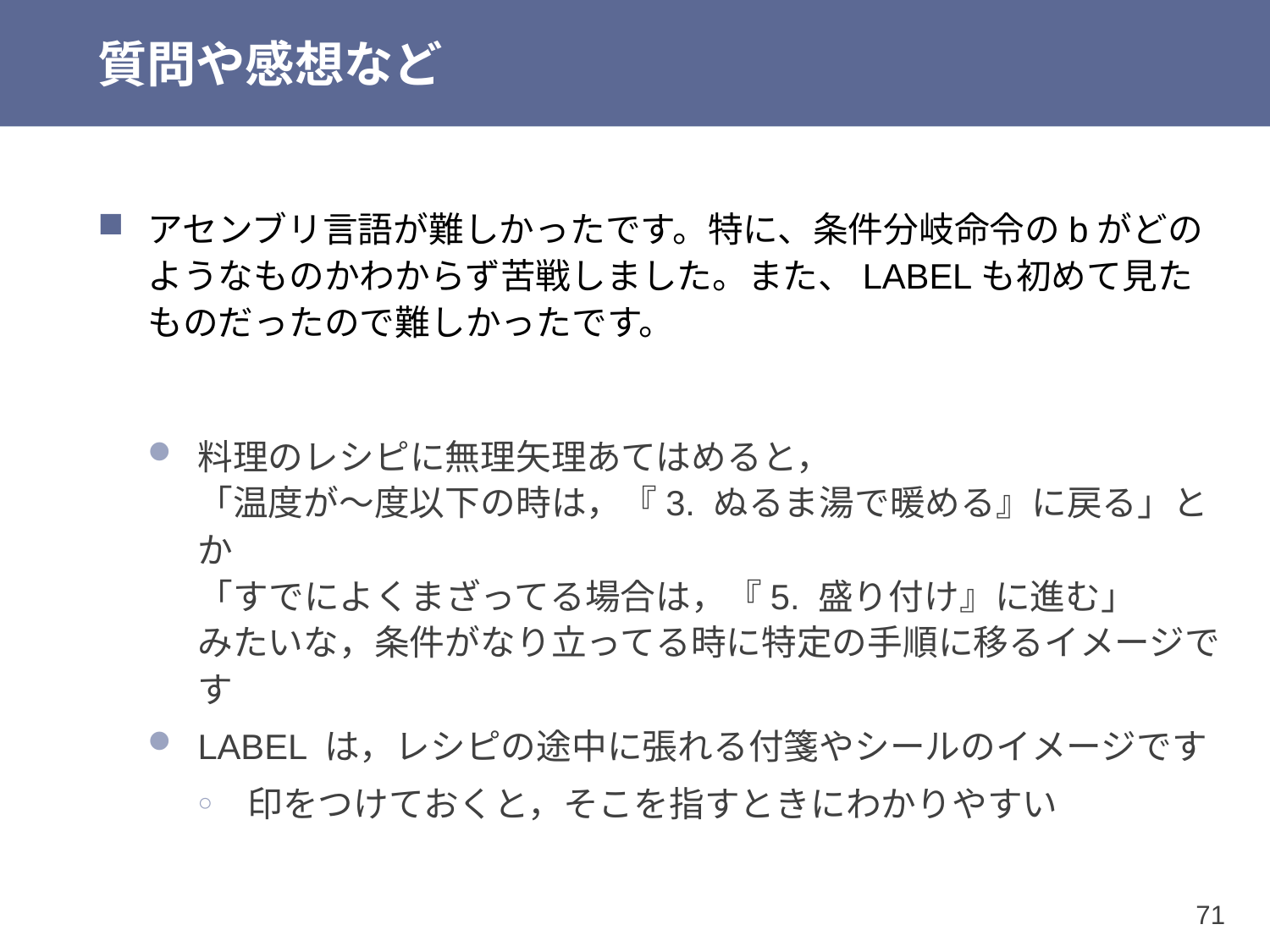

# 質問や感想など
アセンブリ言語が難しかったです。特に、条件分岐命令のbがどのようなものかわからず苦戦しました。また、LABELも初めて見たものだったので難しかったです。

料理のレシピに無理矢理あてはめると，
「温度が～度以下の時は，『3. ぬるま湯で暖める』に戻る」とか
「すでによくまざってる場合は，『5. 盛り付け』に進む」
みたいな，条件がなり立ってる時に特定の手順に移るイメージです
LABEL は，レシピの途中に張れる付箋やシールのイメージです
印をつけておくと，そこを指すときにわかりやすい